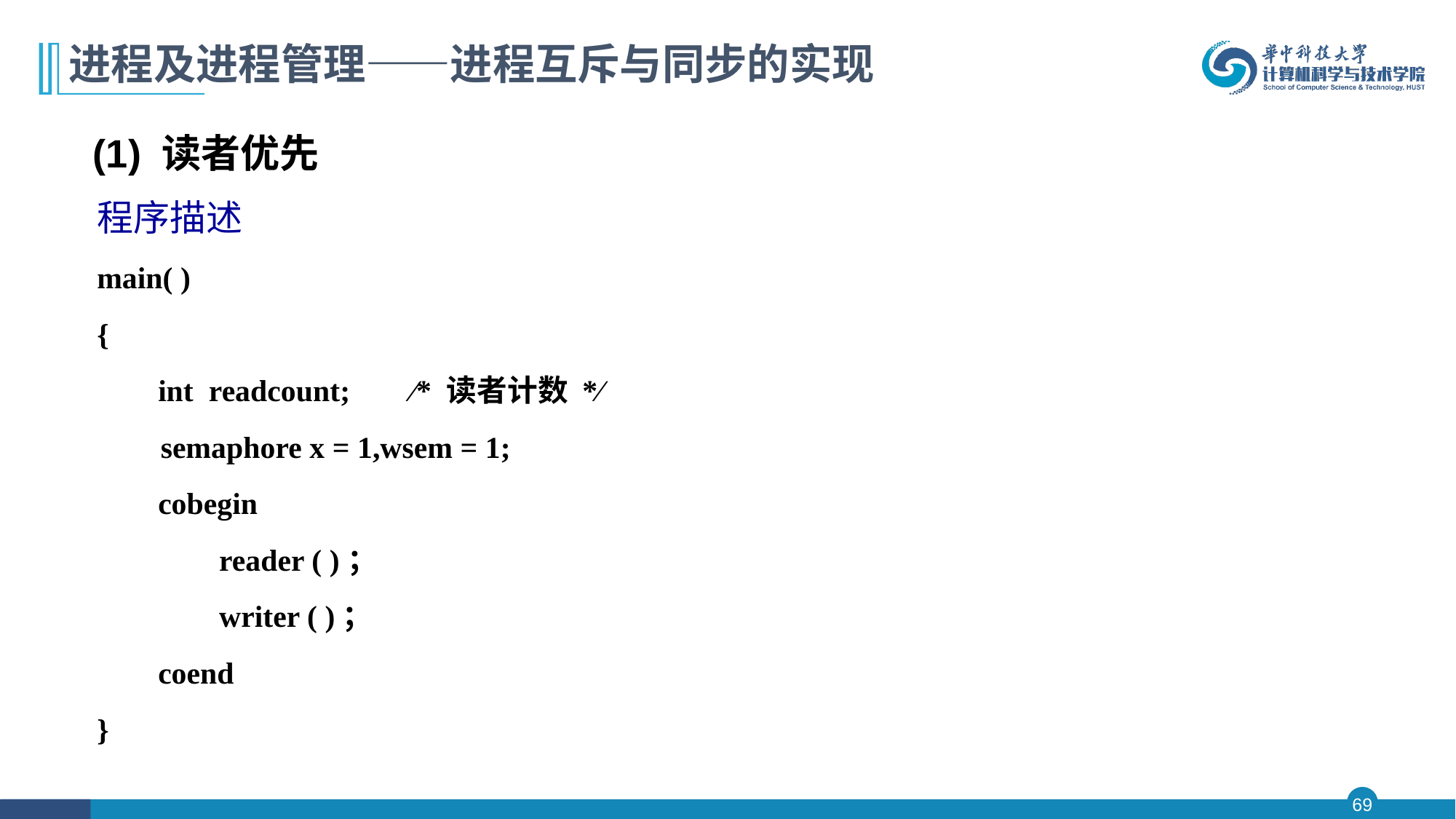

# 进程及进程管理——进程互斥与同步的实现
(1) 读者优先
程序描述
main( )
{
        int  readcount;        ∕* 读者计数 *∕
	semaphore x = 1,wsem = 1;
        cobegin
                reader ( )；
                writer ( )；
        coend
}